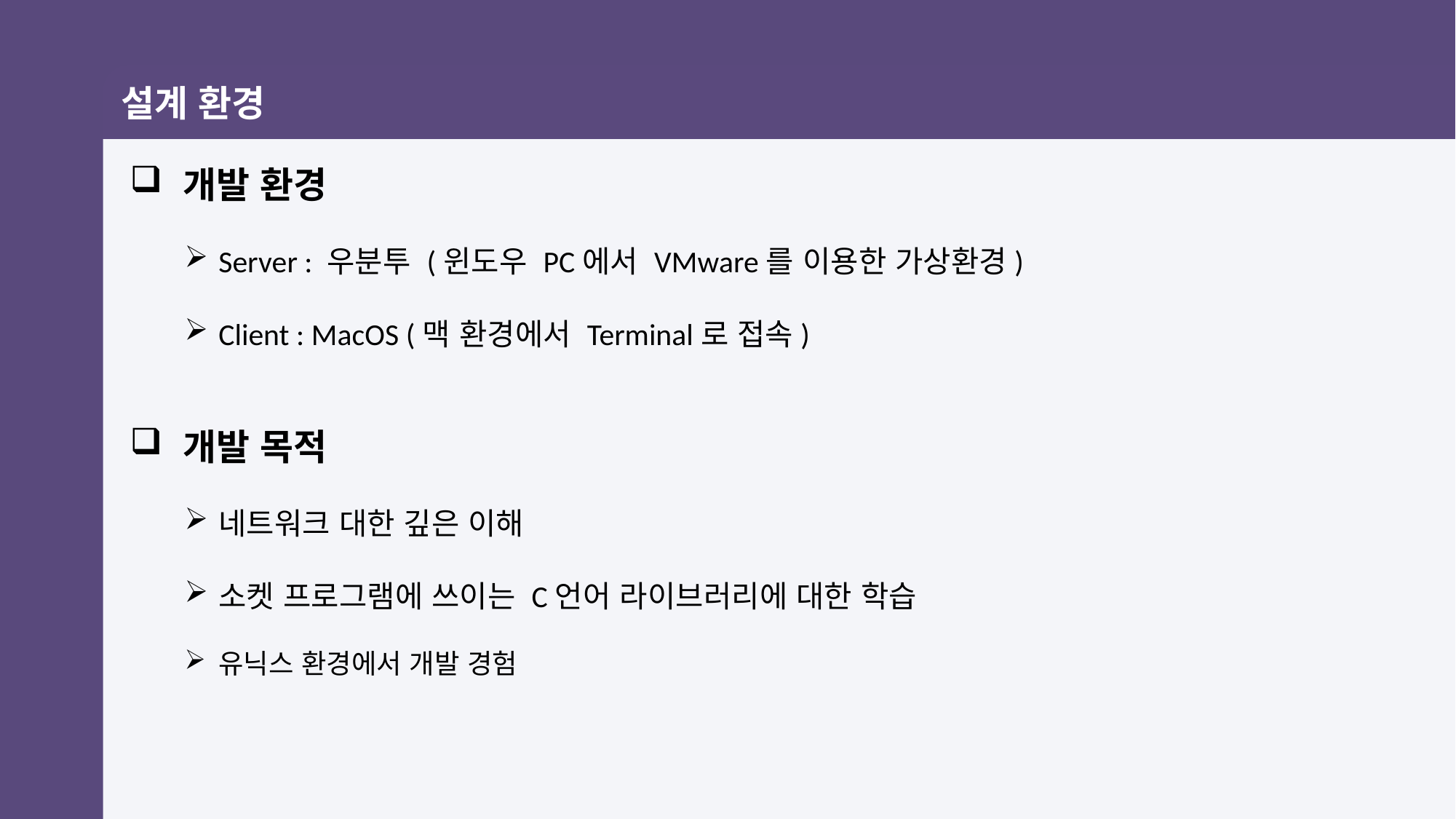

설계 환경

 개발 환경

Server : 우분투 (윈도우 PC에서 VMware를 이용한 가상환경)

Client : MacOS (맥 환경에서 Terminal로 접속)

 개발 목적

네트워크 대한 깊은 이해

소켓 프로그램에 쓰이는 C언어 라이브러리에 대한 학습

유닉스 환경에서 개발 경험